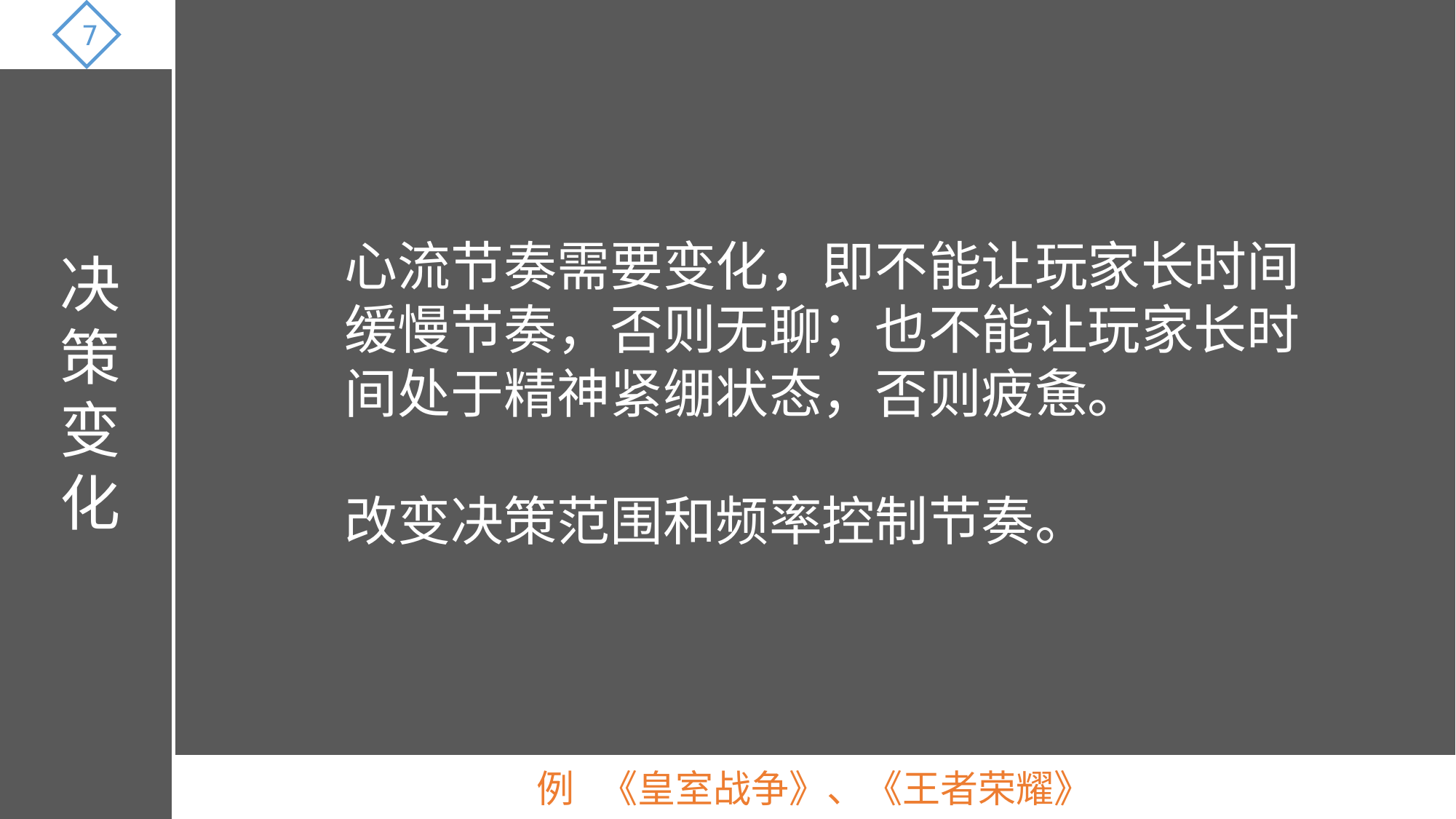

7
心流节奏需要变化，即不能让玩家长时间缓慢节奏，否则无聊；也不能让玩家长时间处于精神紧绷状态，否则疲惫。

改变决策范围和频率控制节奏。
决策变化
例   《皇室战争》、《王者荣耀》